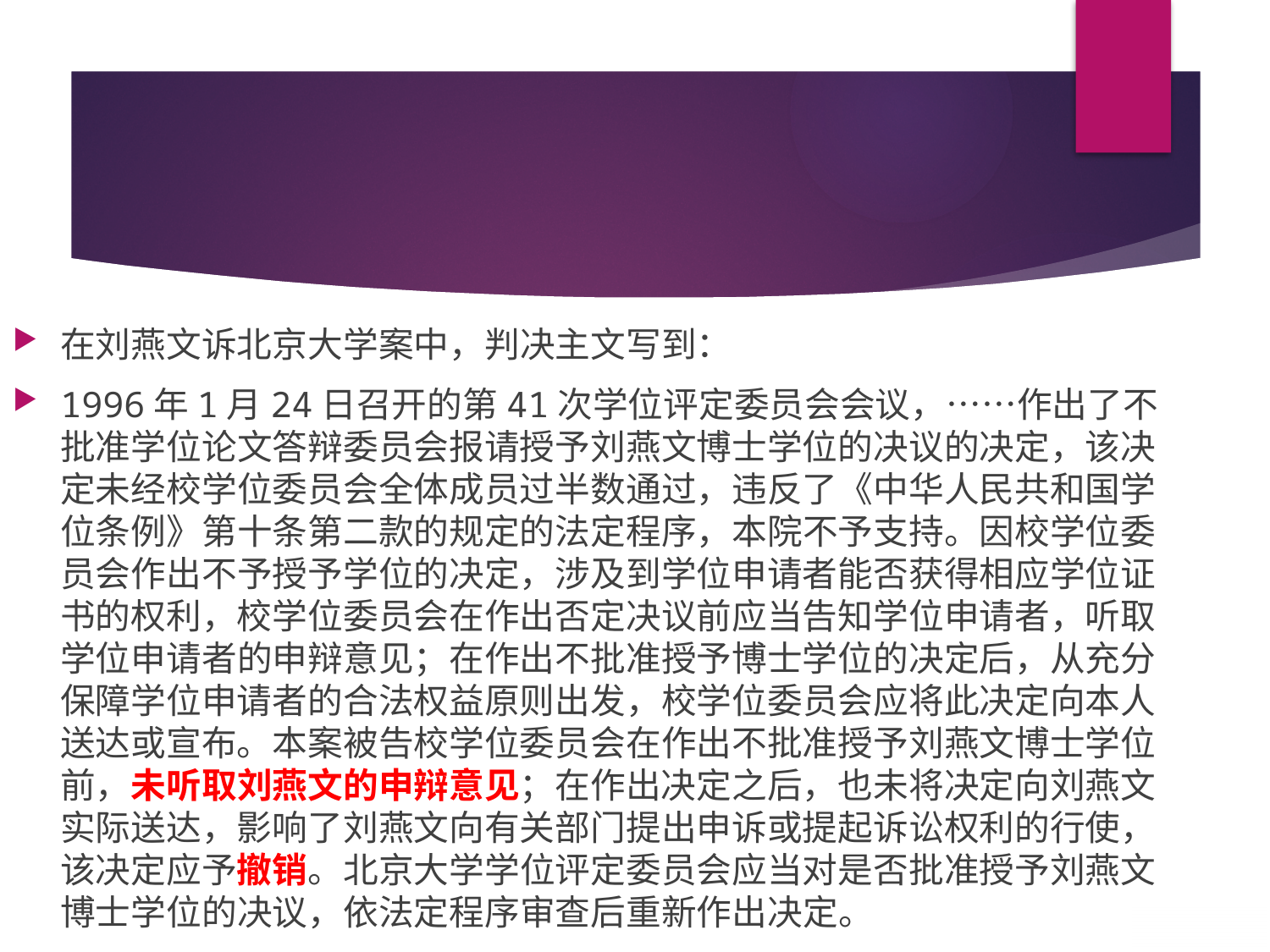

#
在刘燕文诉北京大学案中，判决主文写到：
1996年1月24日召开的第41次学位评定委员会会议，……作出了不批准学位论文答辩委员会报请授予刘燕文博士学位的决议的决定，该决定未经校学位委员会全体成员过半数通过，违反了《中华人民共和国学位条例》第十条第二款的规定的法定程序，本院不予支持。因校学位委员会作出不予授予学位的决定，涉及到学位申请者能否获得相应学位证书的权利，校学位委员会在作出否定决议前应当告知学位申请者，听取学位申请者的申辩意见；在作出不批准授予博士学位的决定后，从充分保障学位申请者的合法权益原则出发，校学位委员会应将此决定向本人送达或宣布。本案被告校学位委员会在作出不批准授予刘燕文博士学位前，未听取刘燕文的申辩意见；在作出决定之后，也未将决定向刘燕文实际送达，影响了刘燕文向有关部门提出申诉或提起诉讼权利的行使，该决定应予撤销。北京大学学位评定委员会应当对是否批准授予刘燕文博士学位的决议，依法定程序审查后重新作出决定。